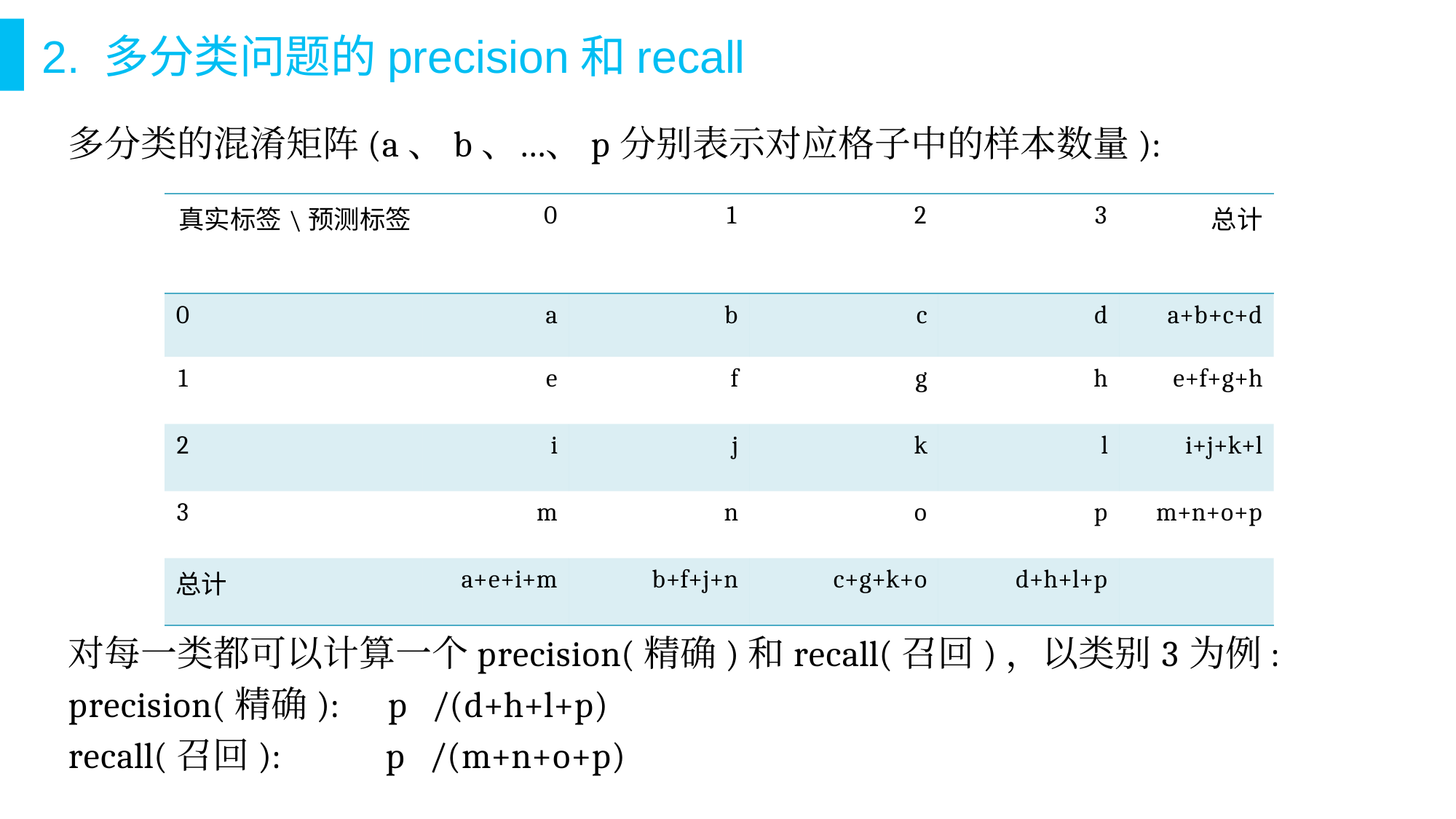

# 2. 多分类问题的precision和recall
多分类的混淆矩阵(a、b、…、p分别表示对应格子中的样本数量):

对每一类都可以计算一个precision(精确)和recall(召回)，以类别3为例:
precision(精确):      p   /(d+h+l+p)
recall(召回):             p   /(m+n+o+p)
| 真实标签\预测标签 | 0 | 1 | 2 | 3 | 总计 |
| --- | --- | --- | --- | --- | --- |
| 0 | a | b | c | d | a+b+c+d |
| 1 | e | f | g | h | e+f+g+h |
| 2 | i | j | k | l | i+j+k+l |
| 3 | m | n | o | p | m+n+o+p |
| 总计 | a+e+i+m | b+f+j+n | c+g+k+o | d+h+l+p |  |